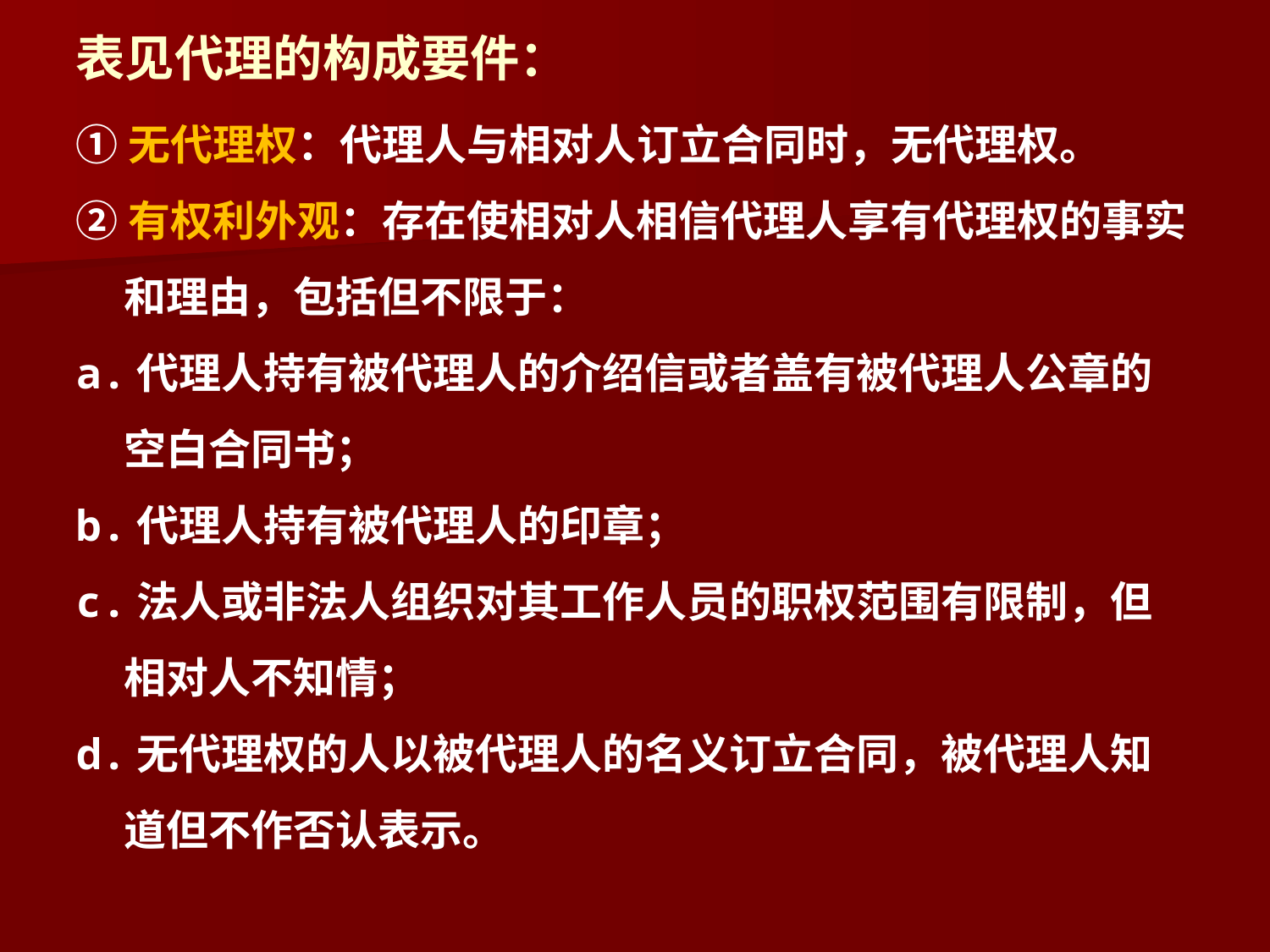

# 表见代理的构成要件：
①无代理权：代理人与相对人订立合同时，无代理权。
②有权利外观：存在使相对人相信代理人享有代理权的事实和理由，包括但不限于：
a.代理人持有被代理人的介绍信或者盖有被代理人公章的空白合同书；
b.代理人持有被代理人的印章；
c.法人或非法人组织对其工作人员的职权范围有限制，但相对人不知情；
d.无代理权的人以被代理人的名义订立合同，被代理人知道但不作否认表示。

33